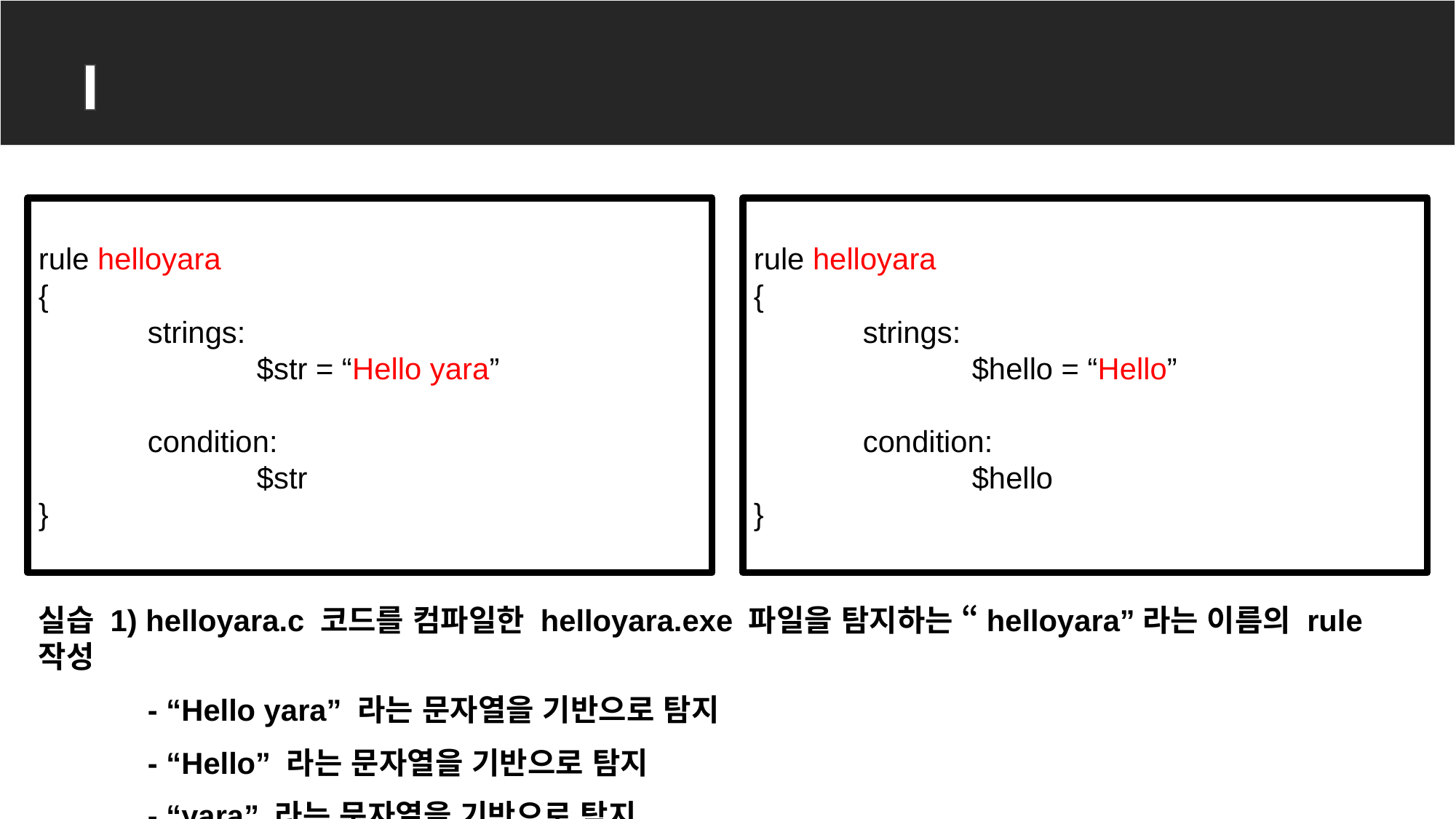

YARA rule

rule helloyara
{
	strings:
		$str = “Hello yara”

	condition:
		$str
}

rule helloyara
{
	strings:
		$hello = “Hello”

	condition:
		$hello
}

실습 1) helloyara.c 코드를 컴파일한 helloyara.exe 파일을 탐지하는 “helloyara”라는 이름의 rule 작성

	- “Hello yara” 라는 문자열을 기반으로 탐지

	- “Hello” 라는 문자열을 기반으로 탐지

	- “yara” 라는 문자열을 기반으로 탐지